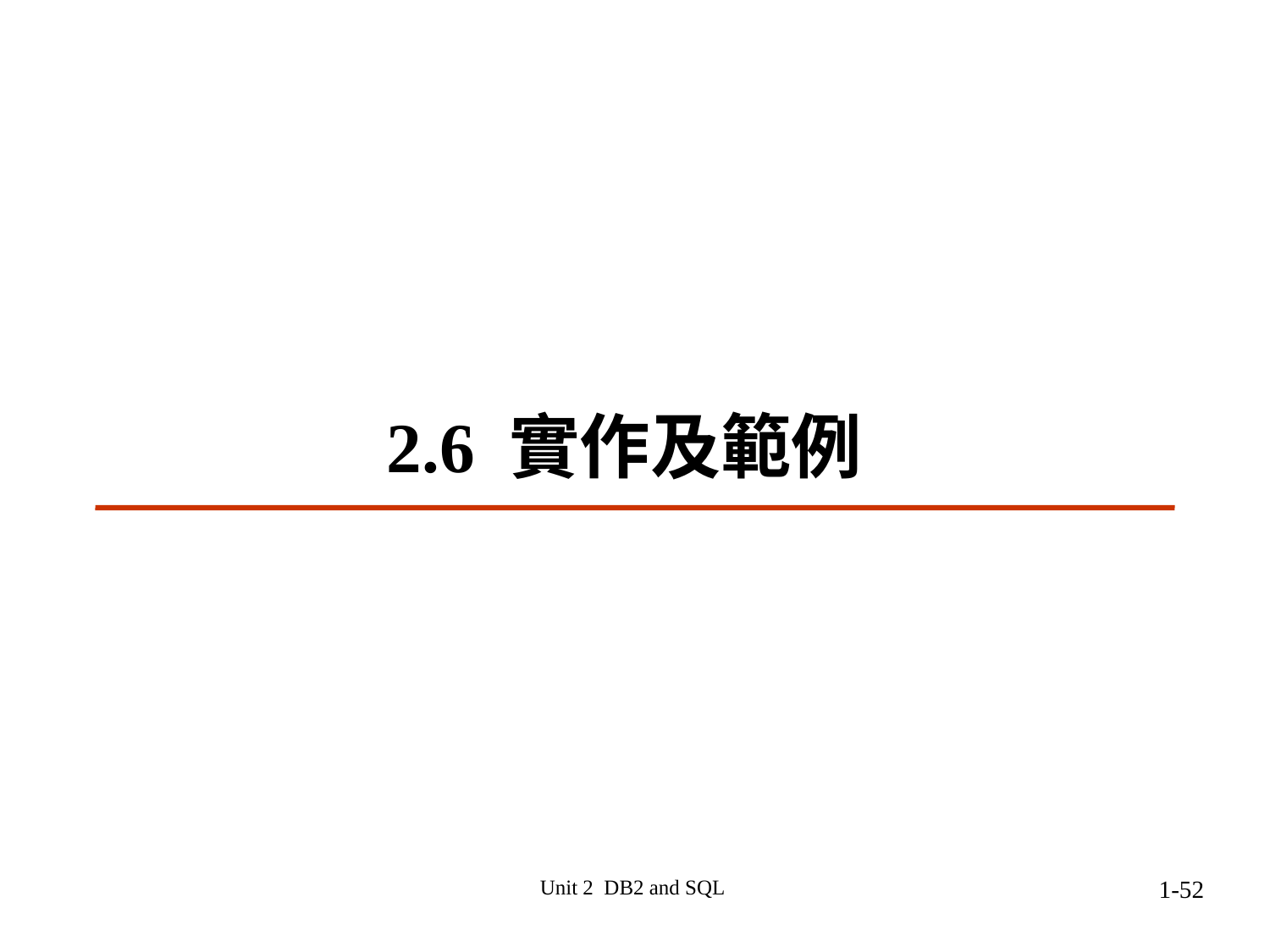

# 2.6 實作及範例
Unit 2  DB2 and SQL
1-52